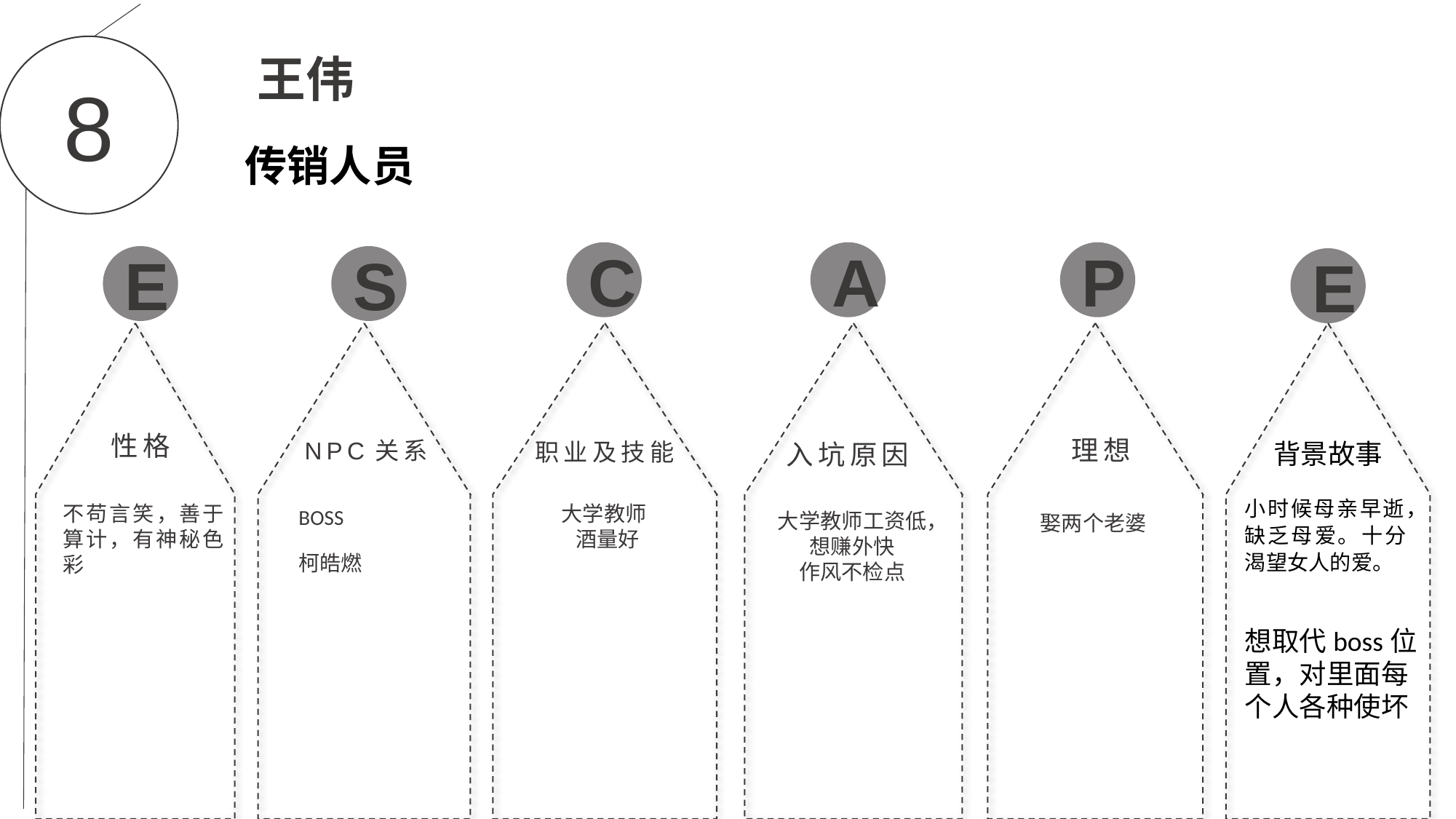

8

 王伟
传销人员
C
A
P
E
S
E

性格
理想
NPC关系
职业及技能
背景故事
入坑原因
小时候母亲早逝，缺乏母爱。十分渴望女人的爱。
大学教师
          酒量好
不苟言笑，善于算计，有神秘色彩
BOSS
大学教师工资低，想赚外快
作风不检点
娶两个老婆
柯皓燃
想取代boss位置，对里面每个人各种使坏